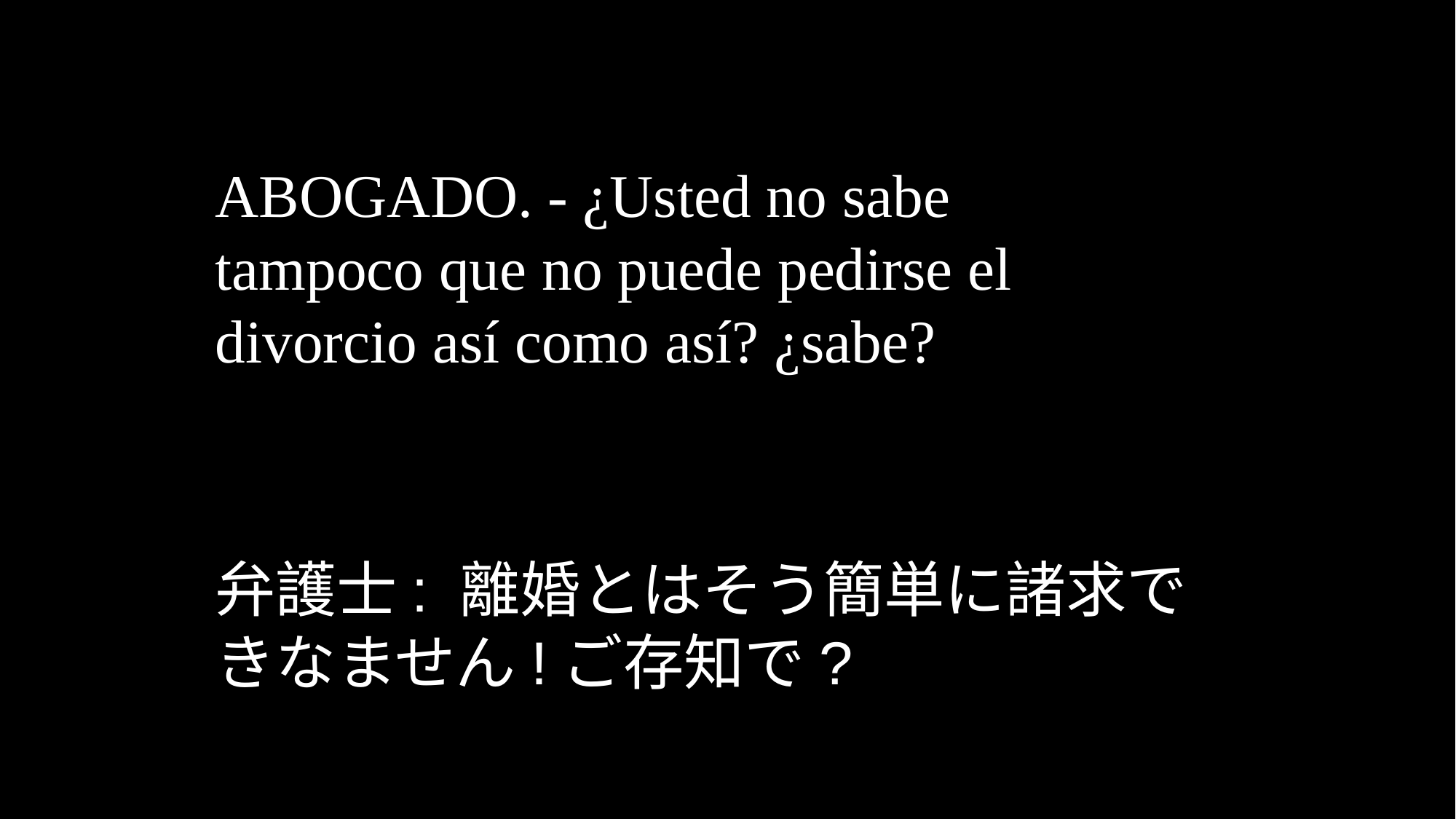

ABOGADO. - ¿Usted no sabe tampoco que no puede pedirse el divorcio así como así? ¿sabe?

弁護士: 離婚とはそう簡単に諸求できなません!ご存知で?